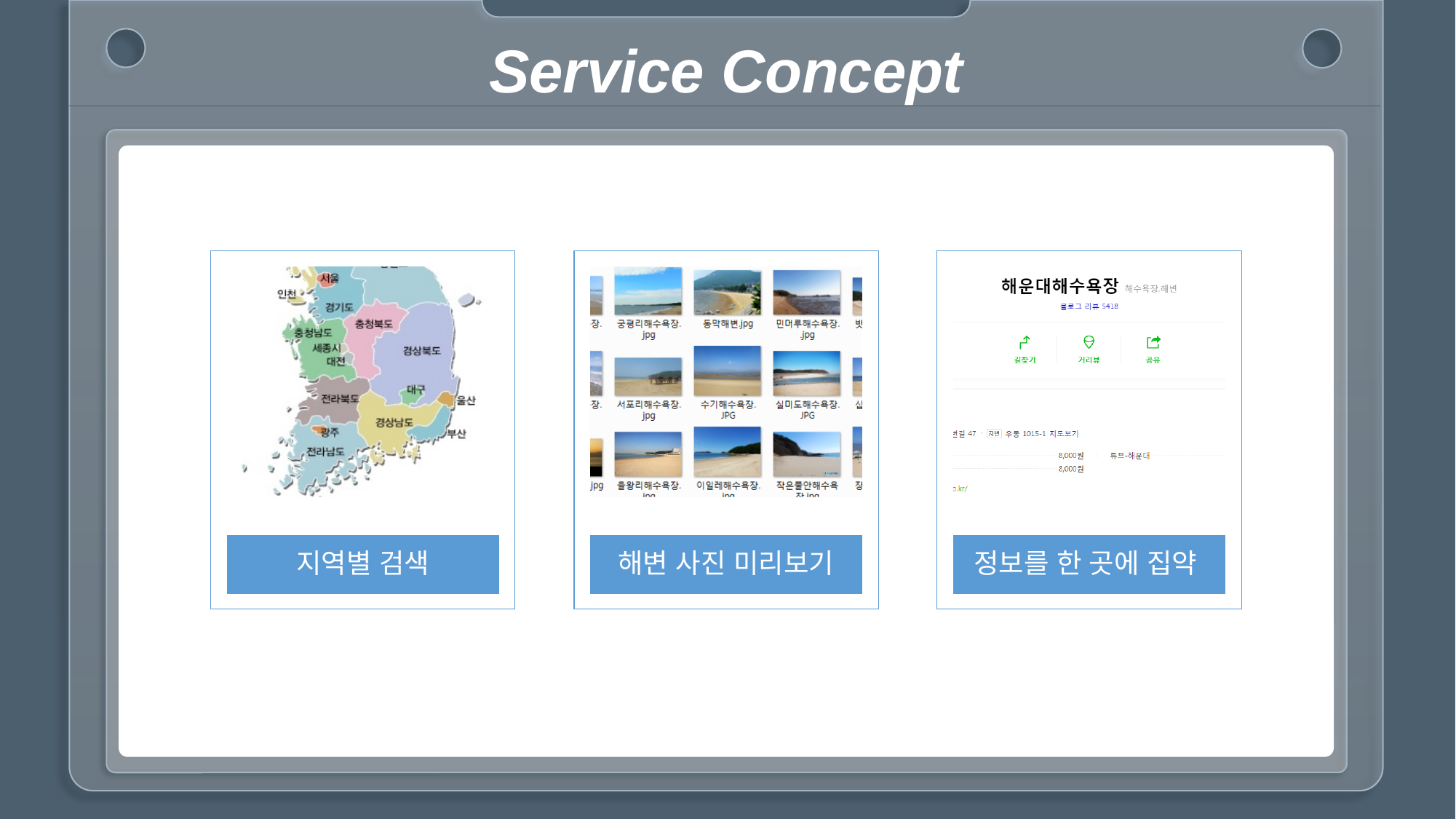

Service Concept

지역별 검색

해변 사진 미리보기

정보를 한 곳에 집약